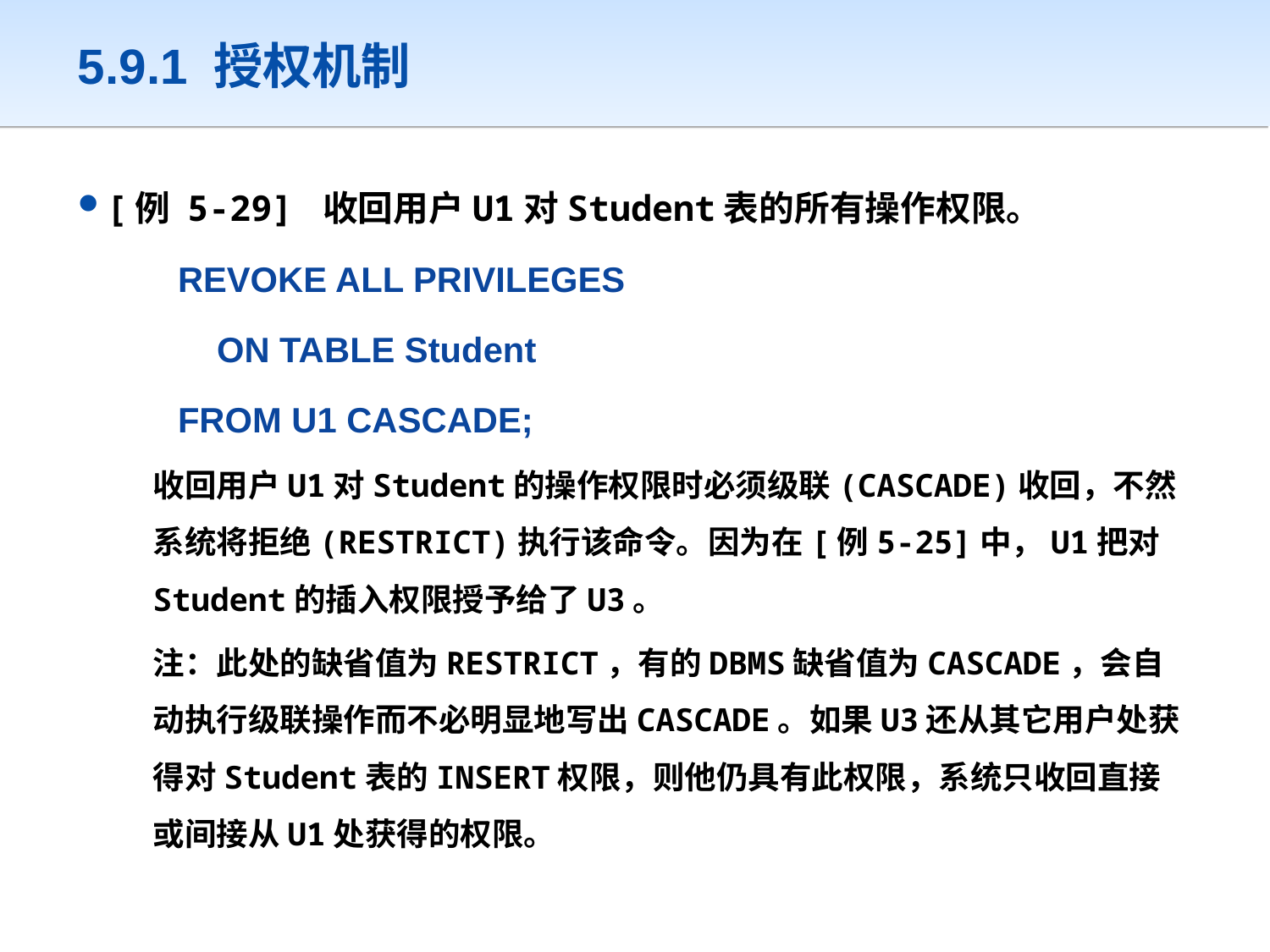

# 5.9.1 授权机制
[例 5-29] 收回用户U1对Student表的所有操作权限。
REVOKE ALL PRIVILEGES
    ON TABLE Student
FROM U1 CASCADE;
	收回用户U1对Student的操作权限时必须级联(CASCADE)收回，不然系统将拒绝(RESTRICT)执行该命令。因为在[例5-25]中，U1把对Student的插入权限授予给了U3。
	注：此处的缺省值为RESTRICT，有的DBMS缺省值为CASCADE，会自动执行级联操作而不必明显地写出CASCADE。如果U3还从其它用户处获得对Student表的INSERT权限，则他仍具有此权限，系统只收回直接或间接从U1处获得的权限。